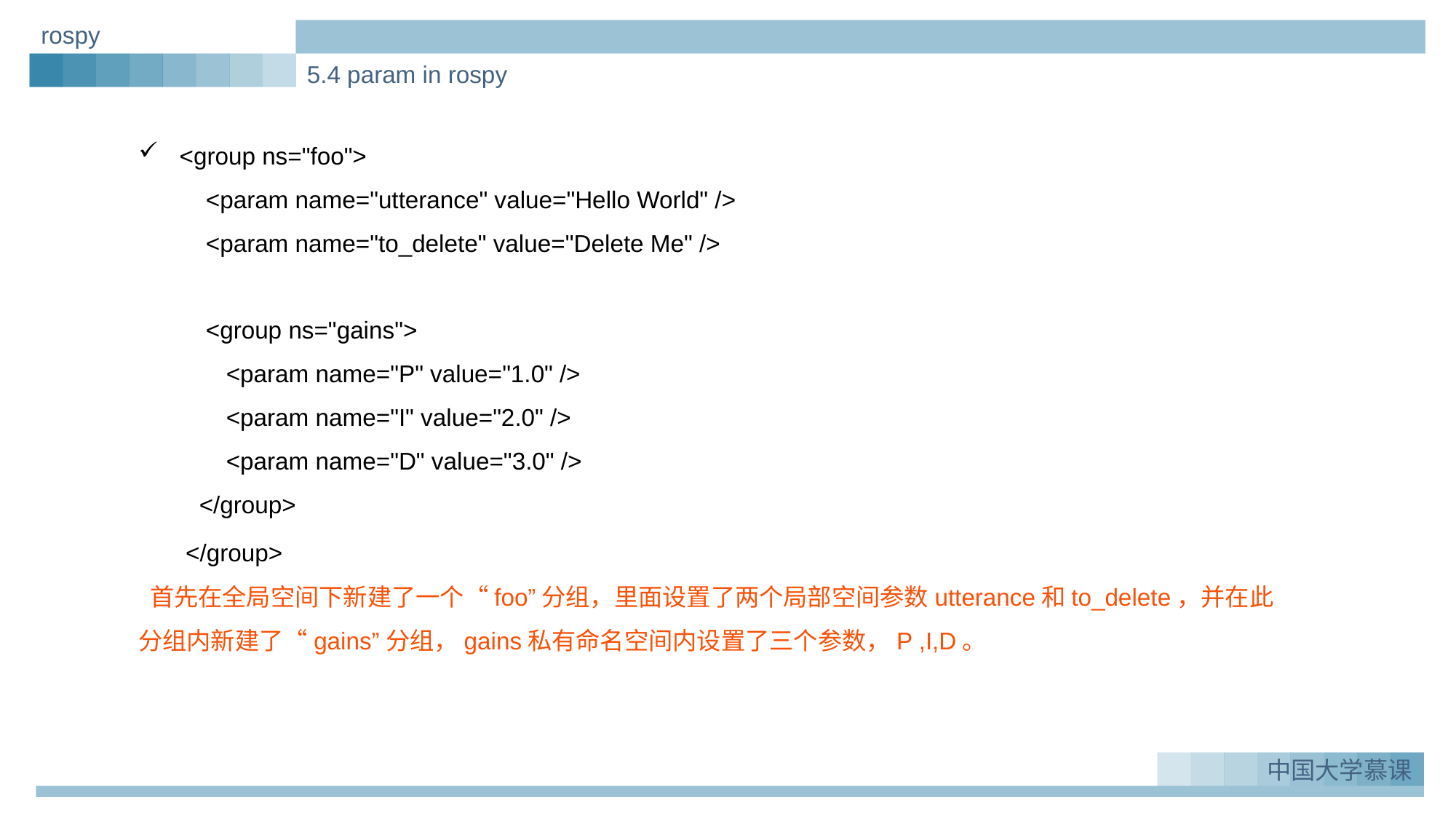

rospy
5.4 param in rospy
 <group ns="foo">
          <param name="utterance" value="Hello World" />
          <param name="to_delete" value="Delete Me" />

          <group ns="gains">
             <param name="P" value="1.0" />
             <param name="I" value="2.0" />
             <param name="D" value="3.0" />
         </group>
       </group>
 首先在全局空间下新建了一个“foo”分组，里面设置了两个局部空间参数utterance和to_delete，并在此分组内新建了“gains”分组，gains私有命名空间内设置了三个参数，P ,I,D。
实例一：Greeting_demo
1.
中国大学慕课